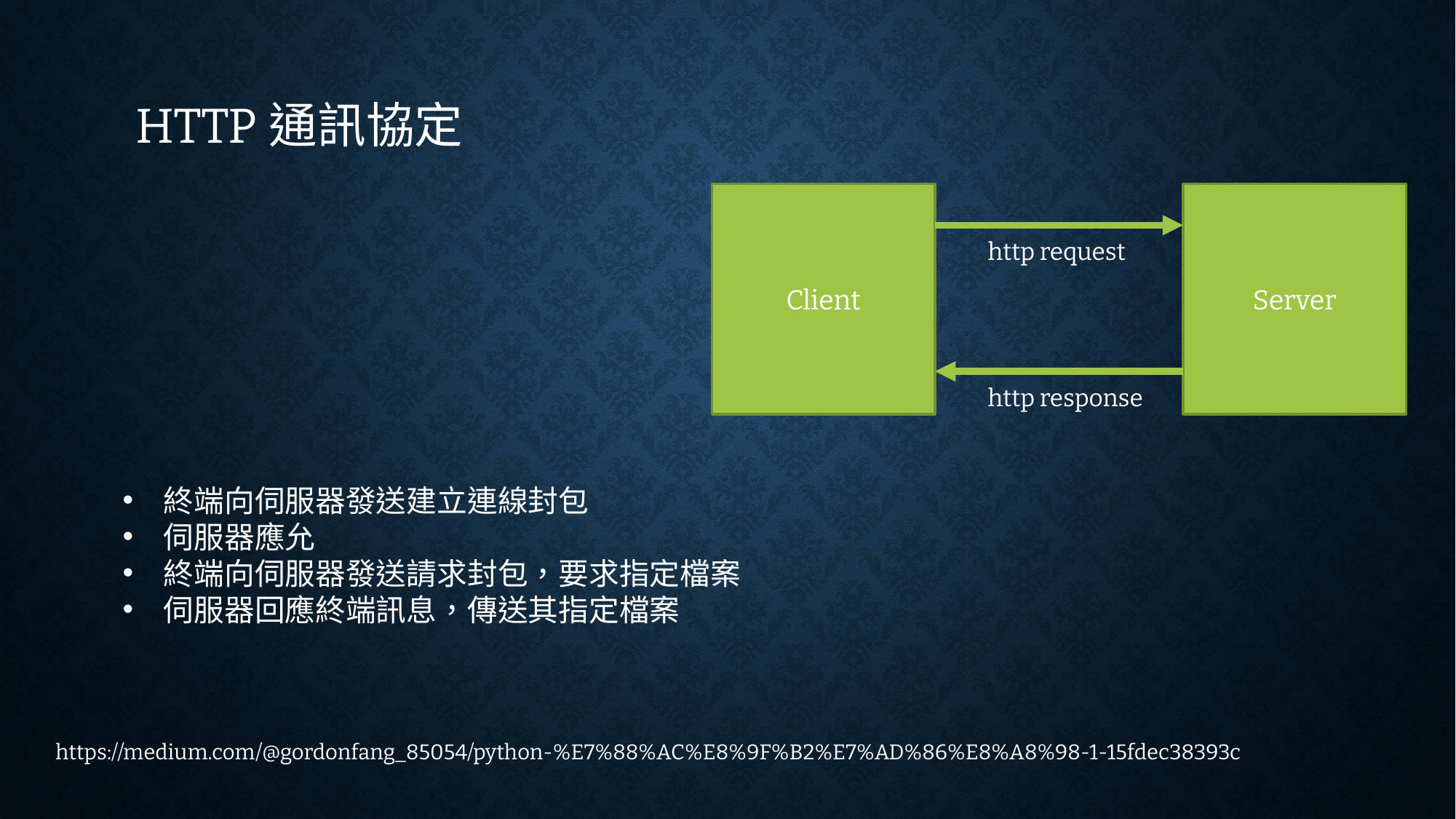

HTTP通訊協定
Server
Client
http request
http response
終端向伺服器發送建立連線封包
伺服器應允
終端向伺服器發送請求封包，要求指定檔案
伺服器回應終端訊息，傳送其指定檔案
https://medium.com/@gordonfang_85054/python-%E7%88%AC%E8%9F%B2%E7%AD%86%E8%A8%98-1-15fdec38393c